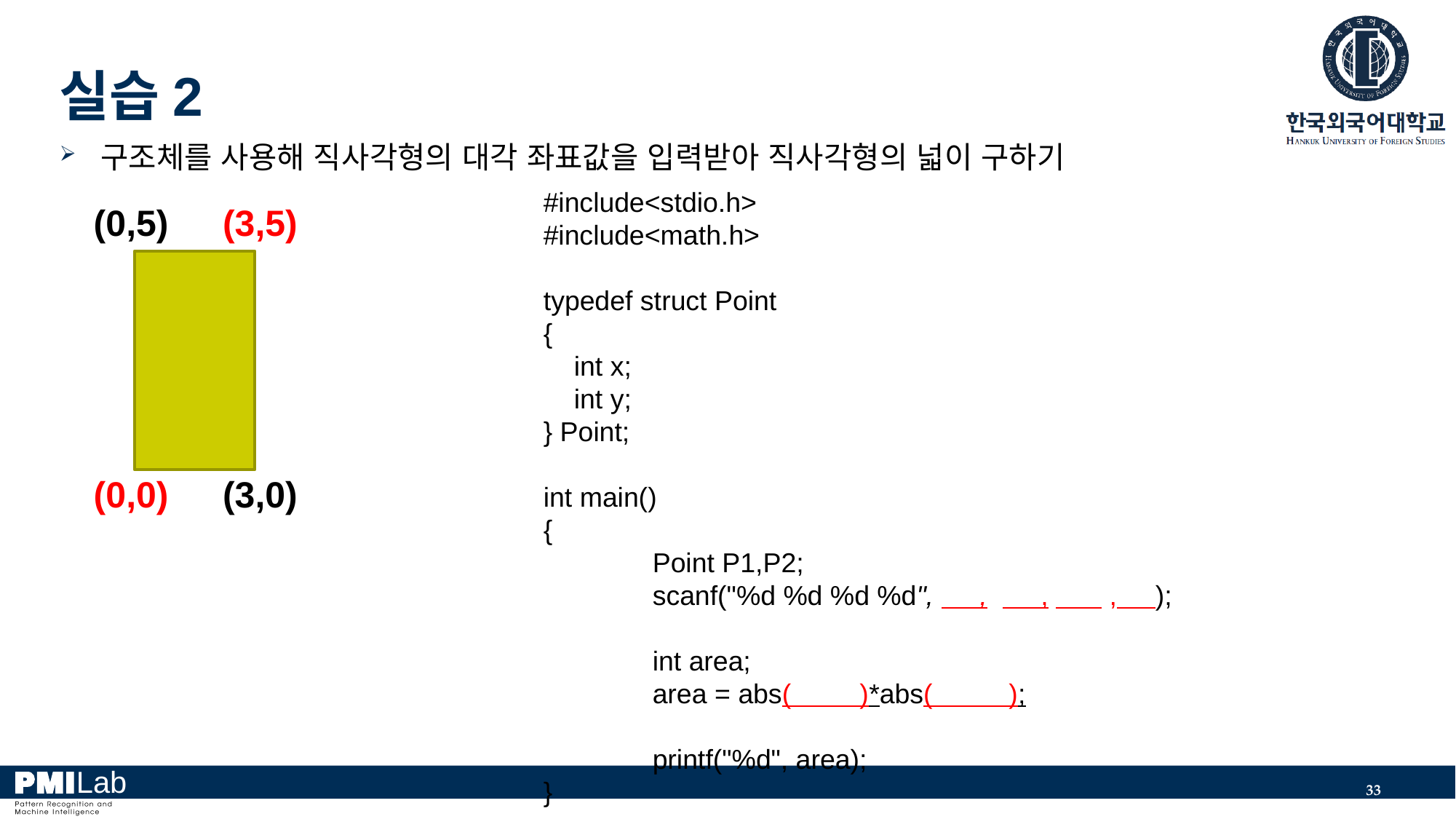

# 실습2
구조체를 사용해 직사각형의 대각 좌표값을 입력받아 직사각형의 넓이 구하기
#include<stdio.h>
#include<math.h>

typedef struct Point
{
    int x;
    int y;
} Point;

int main()
{
	Point P1,P2;
	scanf("%d %d %d %d",      ,       ,        ,     );

	int area;
	area = abs(         )*abs(          );

	printf("%d", area);
}
(0,5)
(3,5)

(0,0)
(3,0)
33